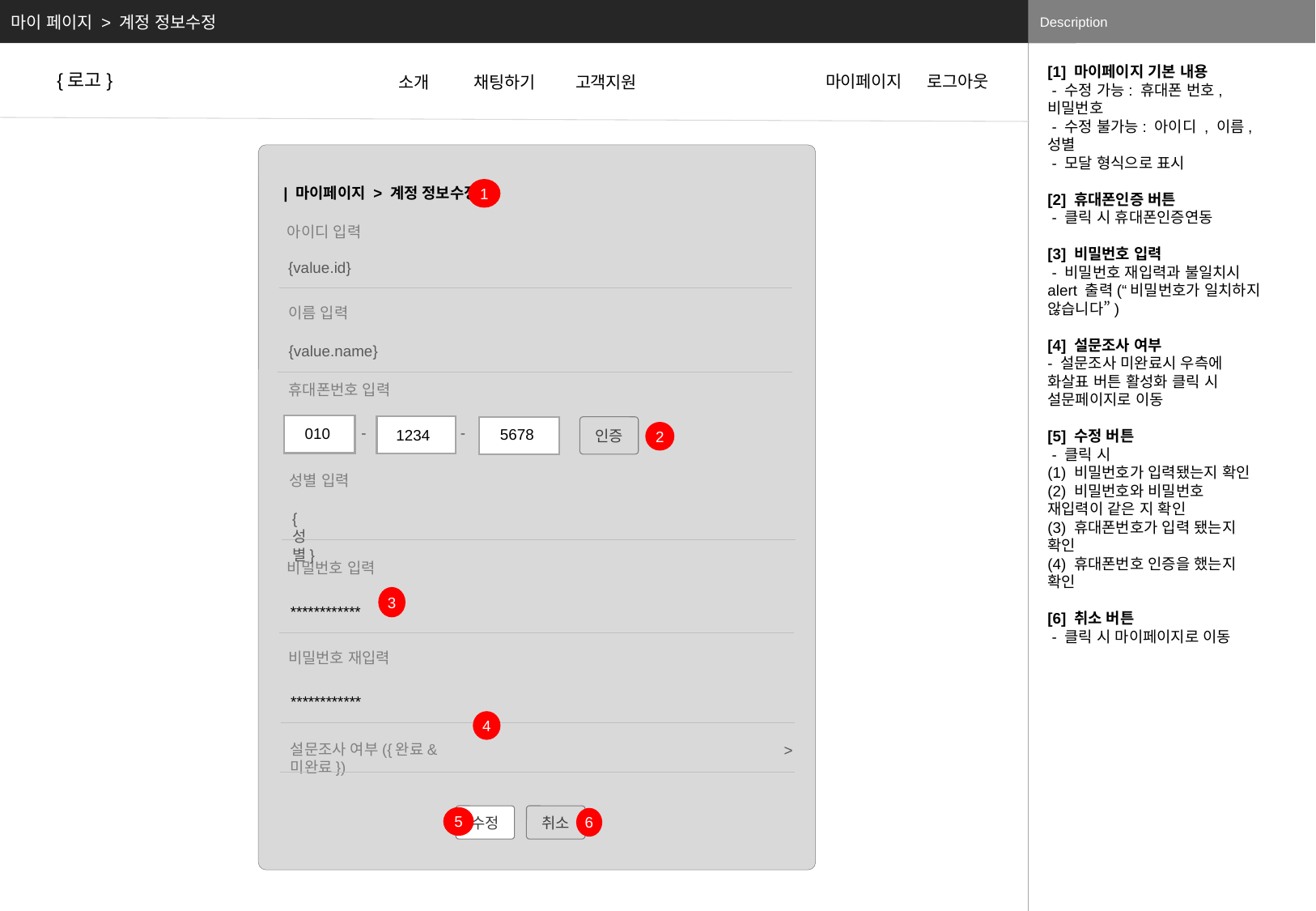

마이 페이지 > 계정 정보수정
Description
설명
마이페이지

[1] 마이페이지 기본 내용
 - 수정 가능: 휴대폰 번호, 비밀번호
 - 수정 불가능: 아이디 , 이름, 성별
 - 모달 형식으로 표시

[2] 휴대폰인증 버튼
 - 클릭 시 휴대폰인증연동

[3] 비밀번호 입력
 - 비밀번호 재입력과 불일치시 alert 출력(“비밀번호가 일치하지 않습니다”)

[4] 설문조사 여부
- 설문조사 미완료시 우측에 화살표 버튼 활성화 클릭 시 설문페이지로 이동

[5] 수정 버튼
 - 클릭 시
(1) 비밀번호가 입력됐는지 확인
(2) 비밀번호와 비밀번호 재입력이 같은 지 확인
(3) 휴대폰번호가 입력 됐는지 확인
(4) 휴대폰번호 인증을 했는지 확인

[6] 취소 버튼
 - 클릭 시 마이페이지로 이동

{로고}
마이페이지
로그아웃
소개
채팅하기
고객지원

| 마이페이지 > 계정 정보수정
1
아이디 입력
{value.id}
이름 입력
{value.name}
휴대폰번호 입력

인증
-
-
010
5678
1234
2
성별 입력
{성별}
비밀번호 입력
3
************
비밀번호 재입력
************
4
설문조사 여부({완료&미완료})
>
수정
취소
5
6